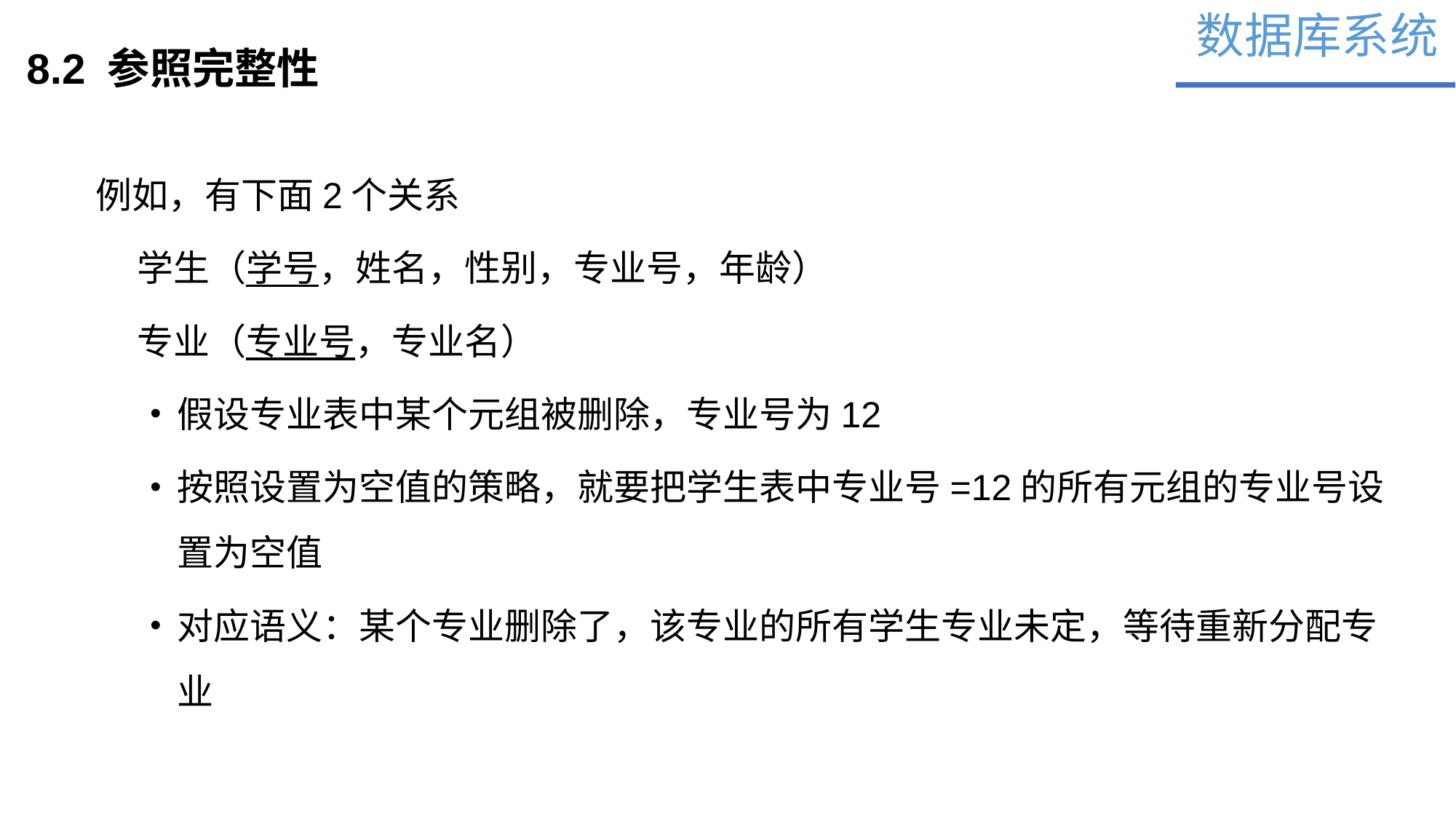

数据库系统
8.2 参照完整性

例如，有下面2个关系
    学生（学号，姓名，性别，专业号，年龄）
    专业（专业号，专业名）
假设专业表中某个元组被删除，专业号为12
按照设置为空值的策略，就要把学生表中专业号=12的所有元组的专业号设置为空值
对应语义：某个专业删除了，该专业的所有学生专业未定，等待重新分配专业